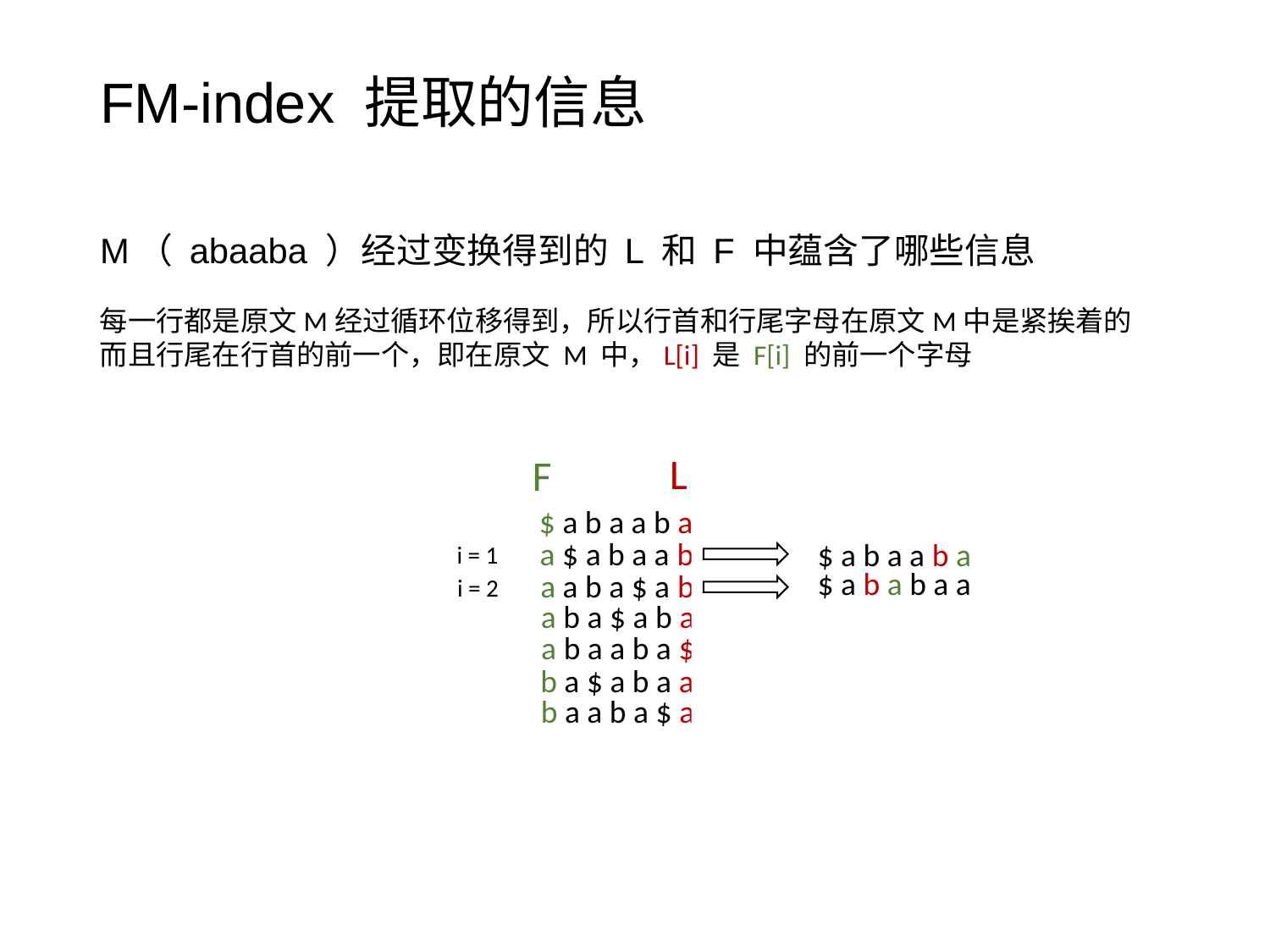

# FM-index 提取的信息
M（ abaaba ）经过变换得到的 L 和 F 中蕴含了哪些信息
每一行都是原文M经过循环位移得到，所以行首和行尾字母在原文M中是紧挨着的
而且行尾在行首的前一个，即在原文 M 中，L[i] 是 F[i] 的前一个字母
L
F

a b a a b a $ a b a a b a
a b a a b a $ a b a a b a
$ a b a a b a
i = 1

$ a b a b a a
a b a a b a $ a b a a b a
i = 2

a b a a b a $ a b a a b a
a b a a b a $ a b a a b a
a b a a b a $ a b a a b a
a b a a b a $ a b a a b a